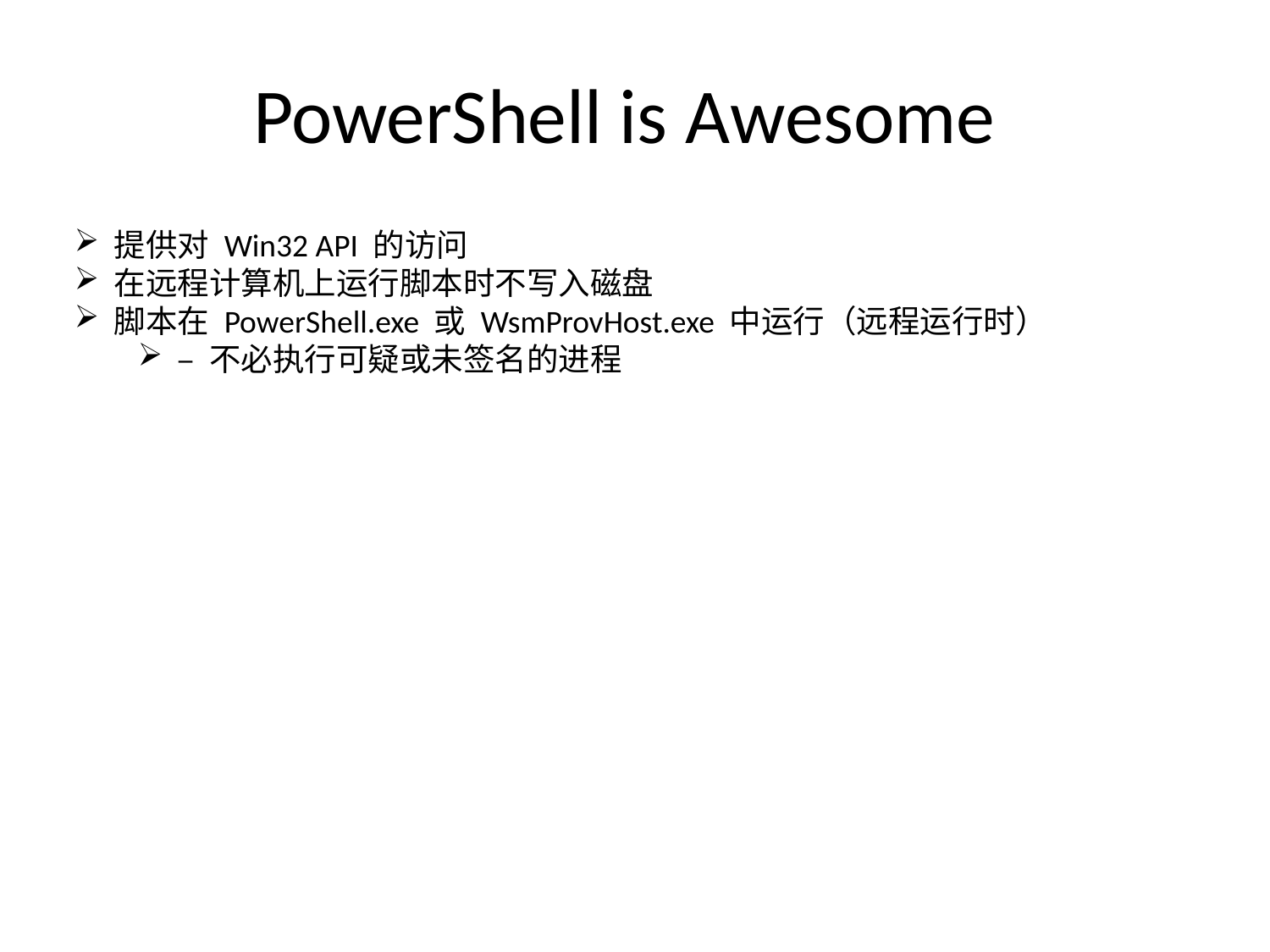

# PowerShell is Awesome
提供对 Win32 API 的访问
在远程计算机上运行脚本时不写入磁盘
脚本在 PowerShell.exe 或 WsmProvHost.exe 中运行（远程运行时）
– 不必执行可疑或未签名的进程